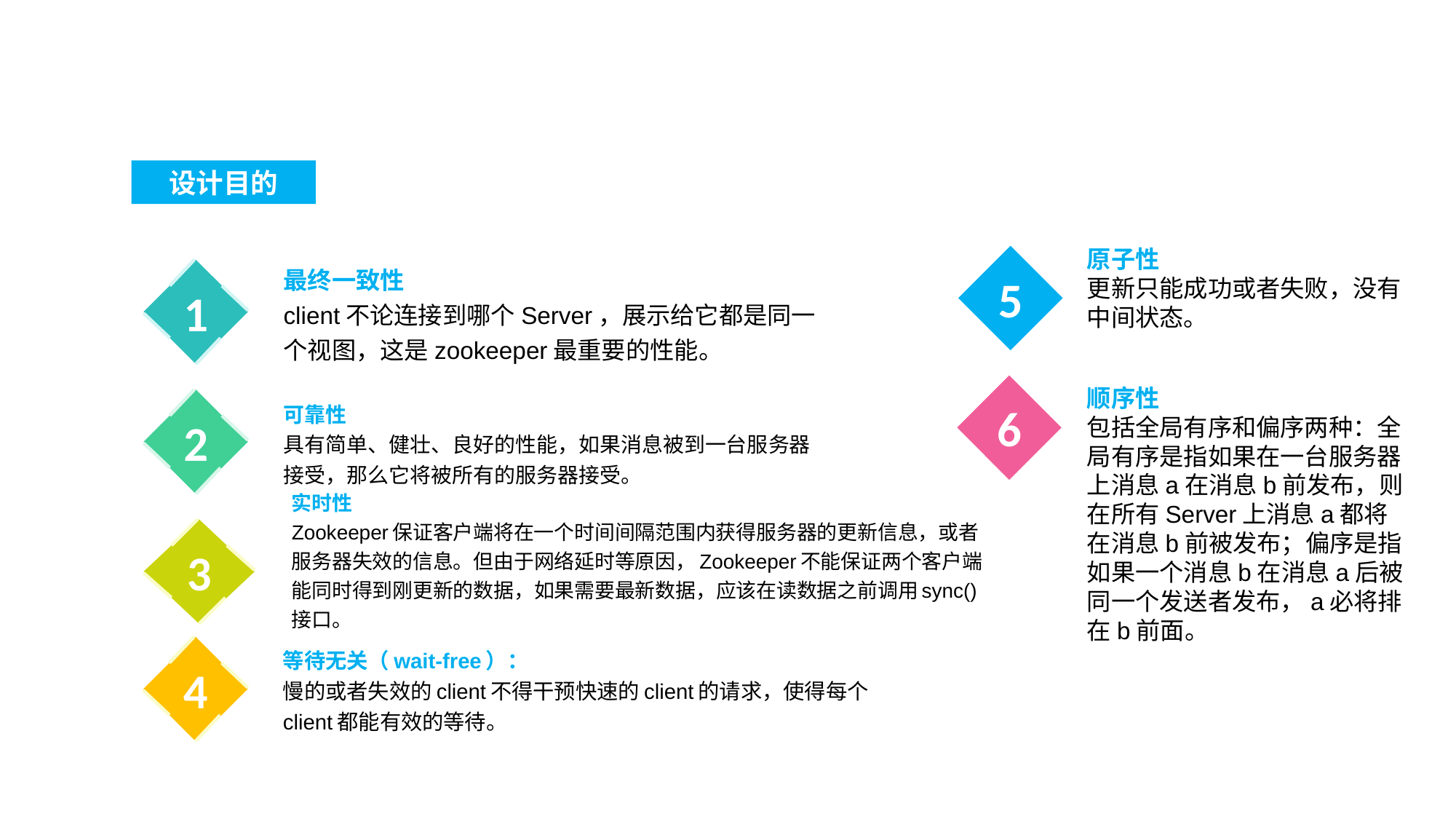

设计目的
设计目的
原子性
更新只能成功或者失败，没有中间状态。
5
1
最终一致性
client不论连接到哪个Server，展示给它都是同一个视图，这是zookeeper最重要的性能。
6
顺序性
包括全局有序和偏序两种：全局有序是指如果在一台服务器上消息a在消息b前发布，则在所有Server上消息a都将在消息b前被发布；偏序是指如果一个消息b在消息a后被同一个发送者发布，a必将排在b前面。
2
可靠性
具有简单、健壮、良好的性能，如果消息被到一台服务器接受，那么它将被所有的服务器接受。
实时性
Zookeeper保证客户端将在一个时间间隔范围内获得服务器的更新信息，或者服务器失效的信息。但由于网络延时等原因，Zookeeper不能保证两个客户端能同时得到刚更新的数据，如果需要最新数据，应该在读数据之前调用sync()接口。
3
4
等待无关（wait-free）：
慢的或者失效的client不得干预快速的client的请求，使得每个client都能有效的等待。